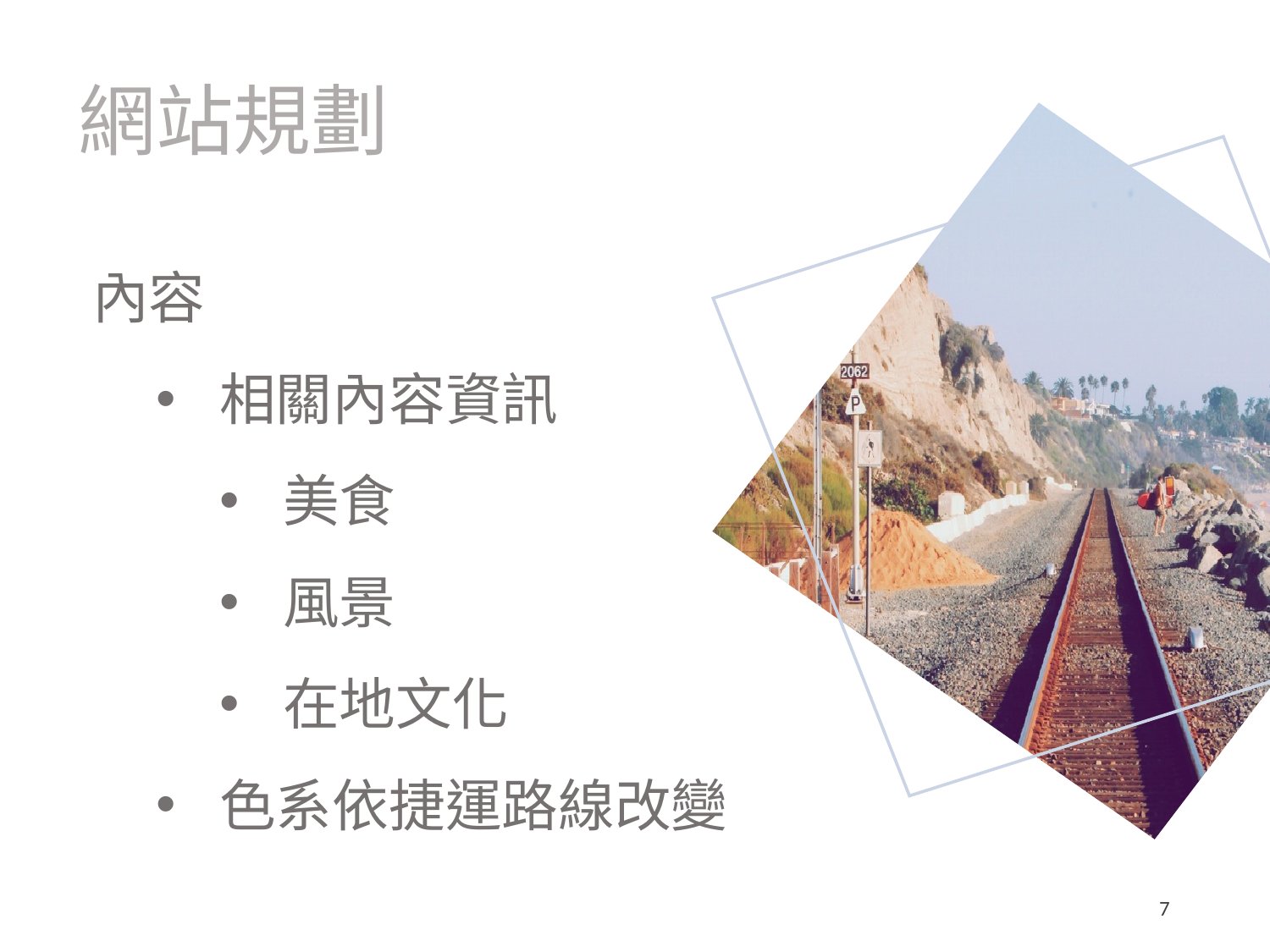

網站規劃

內容
相關內容資訊
美食
風景
在地文化
色系依捷運路線改變
7